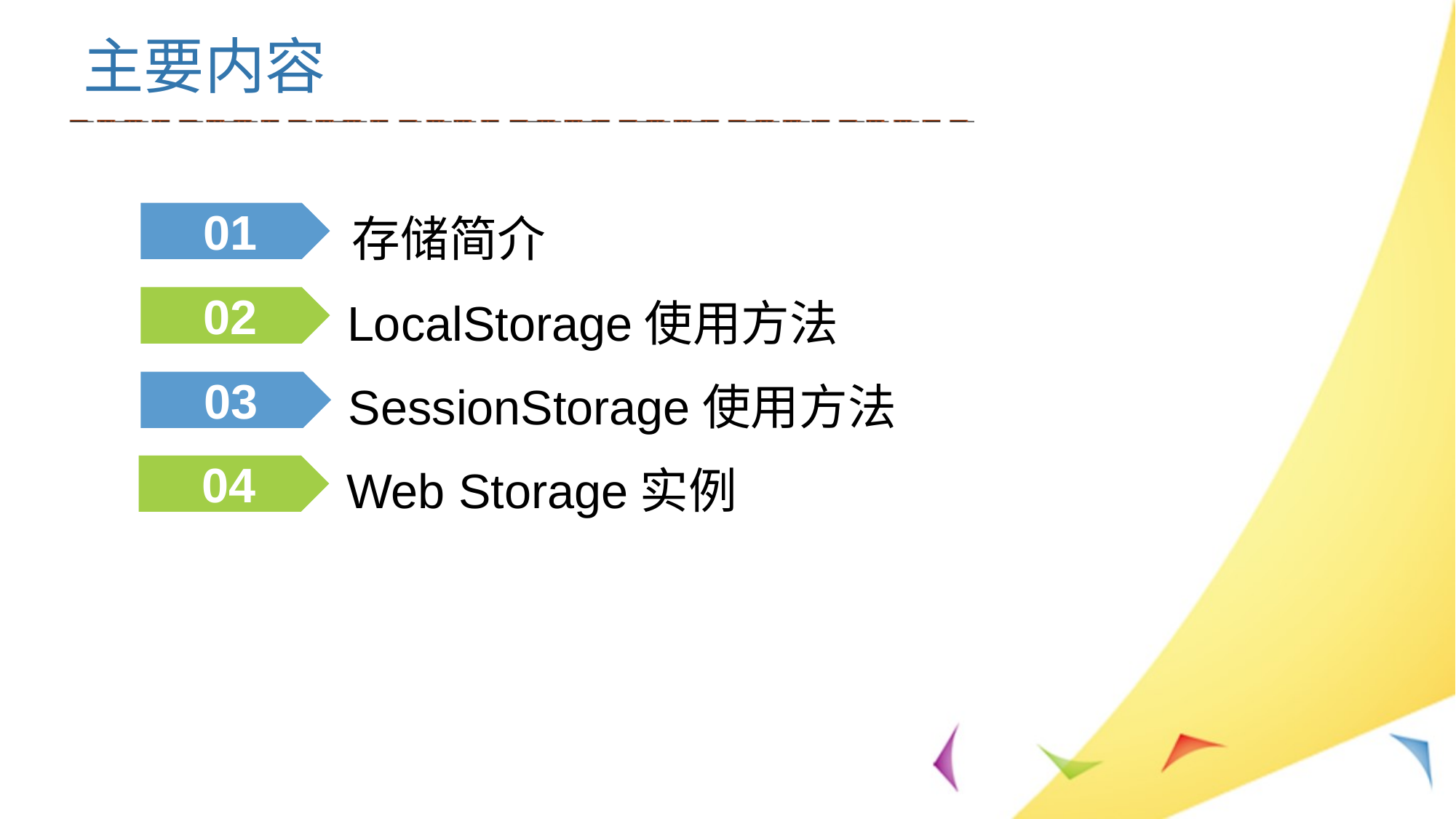

主要内容
01
存储简介
LocalStorage使用方法
02
SessionStorage使用方法
03
Web Storage实例
04